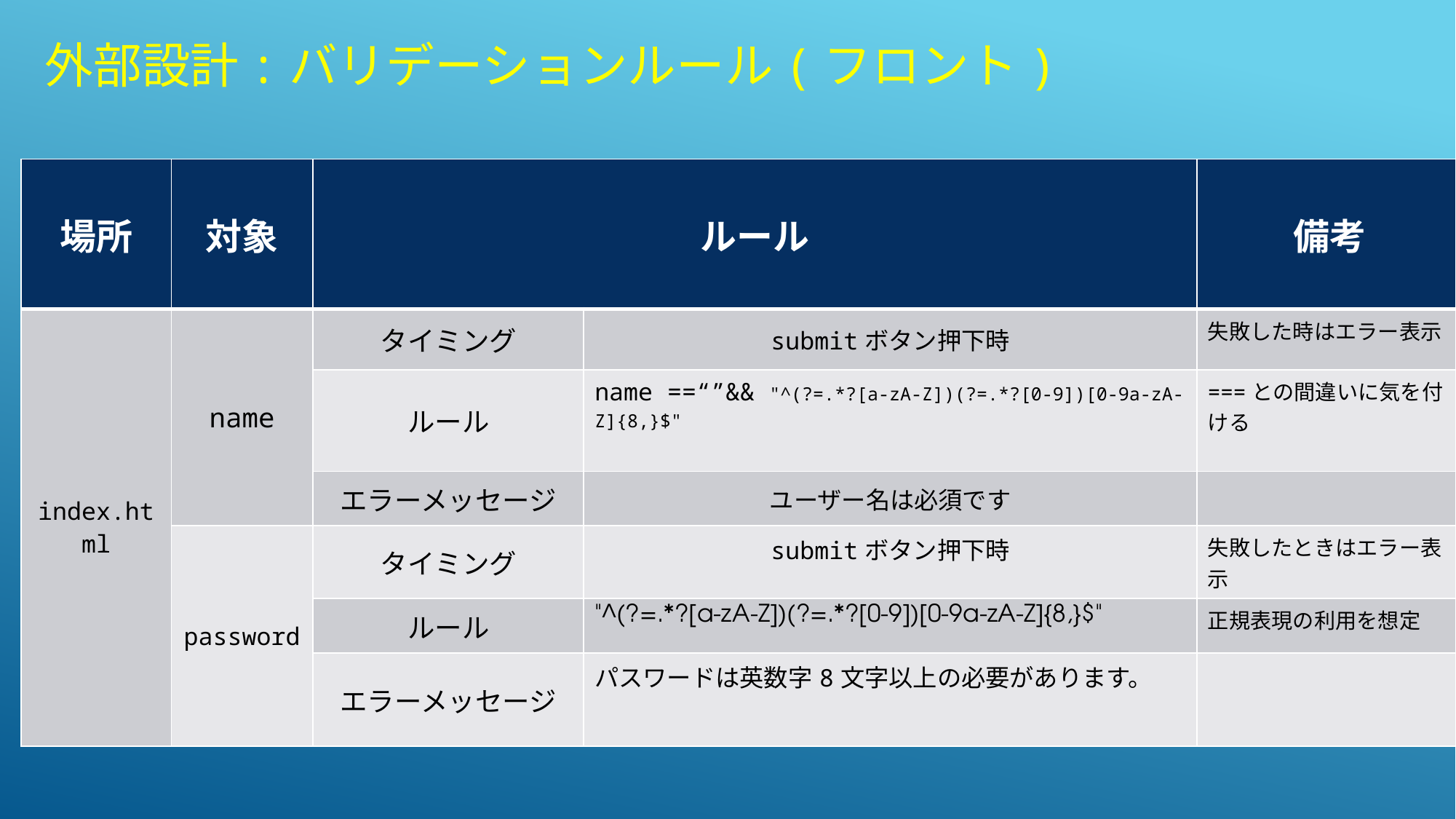

# 外部設計:バリデーションルール(フロント)
| 場所 | 対象 | ルール |  | 備考 |
| --- | --- | --- | --- | --- |
| index.html | name | タイミング | submitボタン押下時 | 失敗した時はエラー表示 |
|  |  | ルール | name ==“”&& "^(?=.\*?[a-zA-Z])(?=.\*?[0-9])[0-9a-zA-Z]{8,}$" | ===との間違いに気を付ける |
|  |  | エラーメッセージ | ユーザー名は必須です |  |
|  | password | タイミング | submitボタン押下時 | 失敗したときはエラー表示 |
|  |  | ルール | "^(?=.\*?[a-zA-Z])(?=.\*?[0-9])[0-9a-zA-Z]{8,}$" | 正規表現の利用を想定 |
|  |  | エラーメッセージ | パスワードは英数字8文字以上の必要があります。 |  |